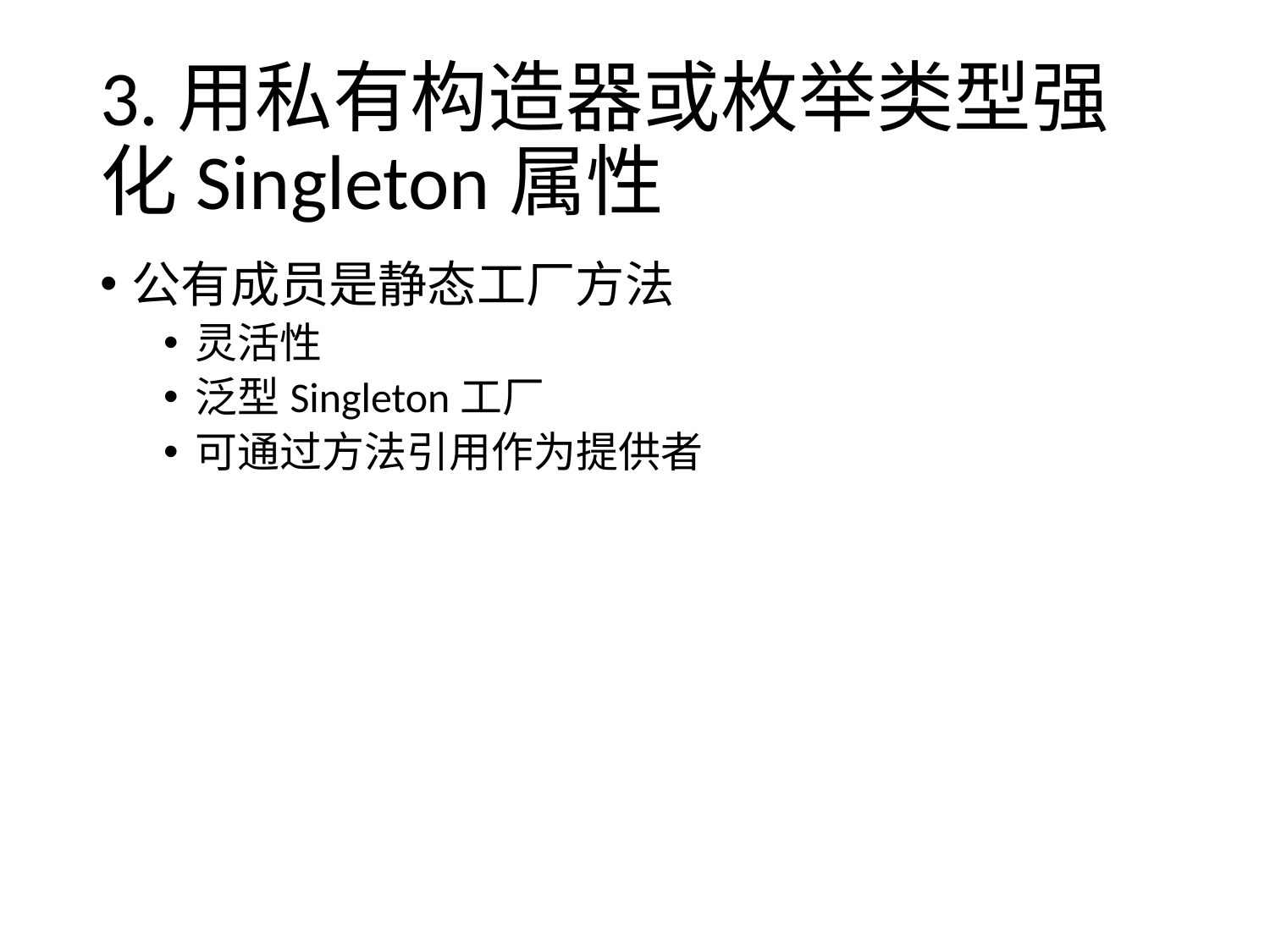

# 3.用私有构造器或枚举类型强化Singleton属性
公有成员是静态工厂方法
灵活性
泛型Singleton工厂
可通过方法引用作为提供者